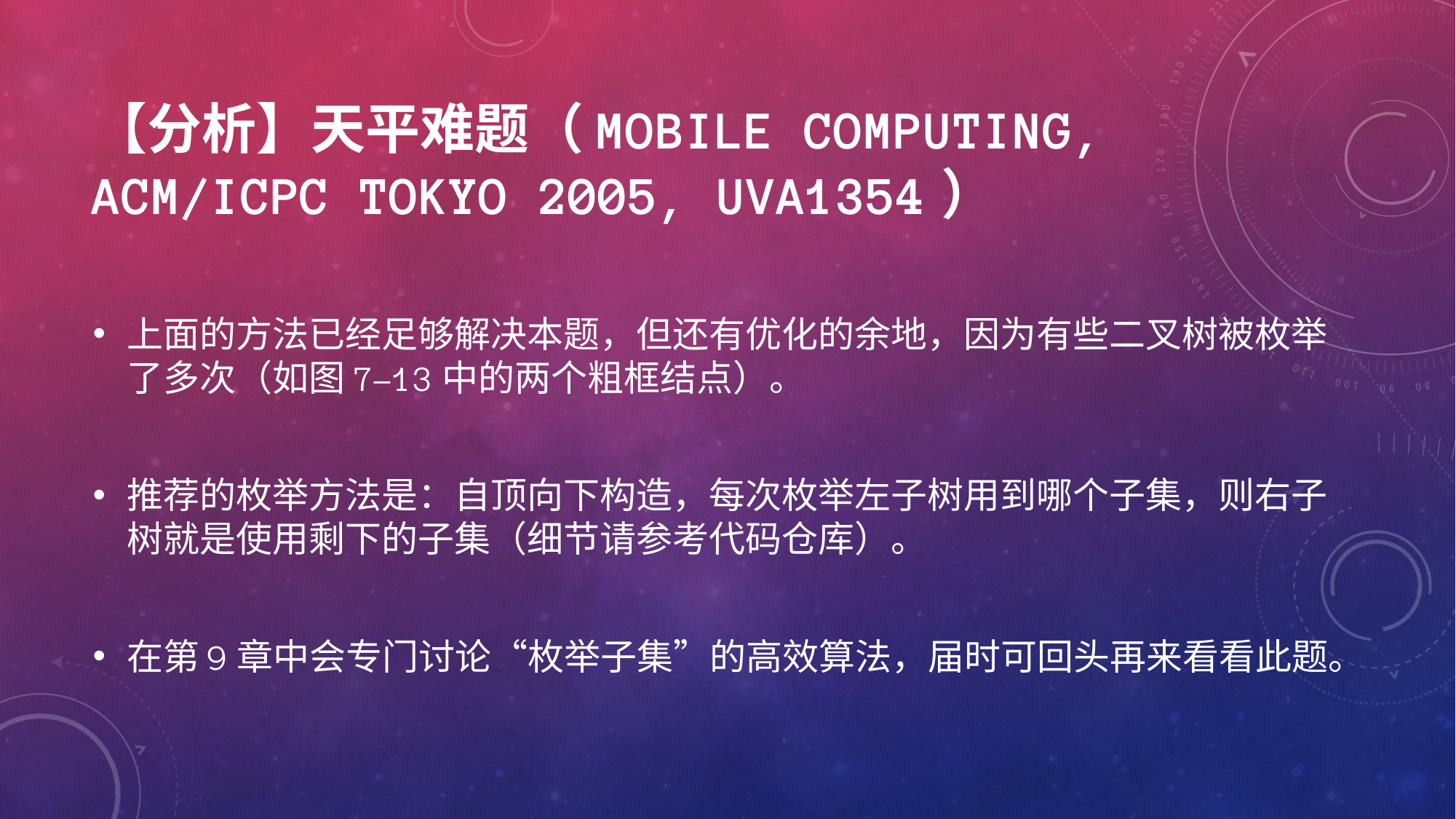

# 【分析】天平难题（Mobile Computing, ACM/ICPC Tokyo 2005, UVa1354）

上面的方法已经足够解决本题，但还有优化的余地，因为有些二叉树被枚举了多次（如图7-13中的两个粗框结点）。

推荐的枚举方法是：自顶向下构造，每次枚举左子树用到哪个子集，则右子树就是使用剩下的子集（细节请参考代码仓库）。

在第9章中会专门讨论“枚举子集”的高效算法，届时可回头再来看看此题。